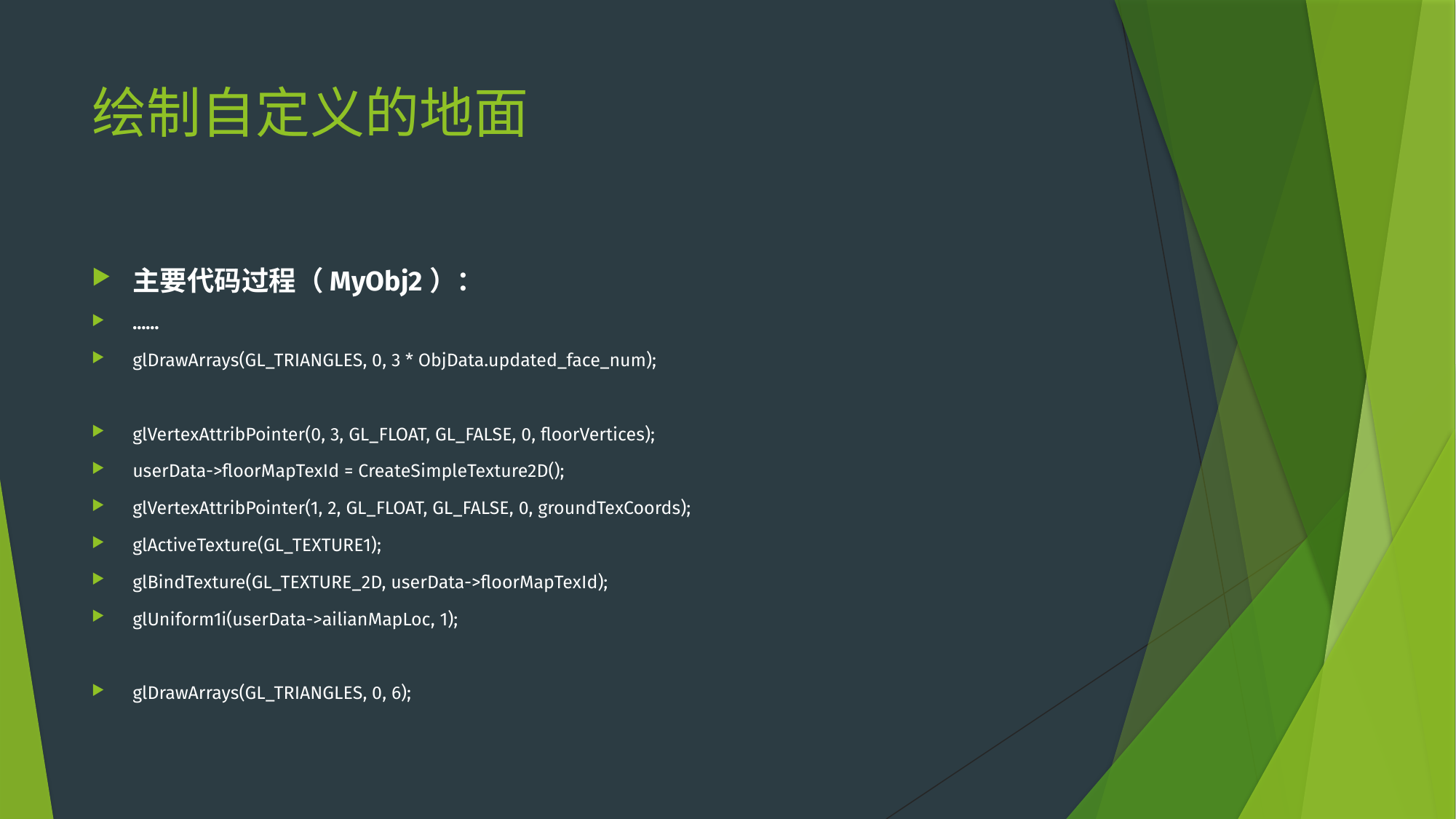

# 绘制自定义的地面
主要代码过程（MyObj2）：
……
glDrawArrays(GL_TRIANGLES, 0, 3 * ObjData.updated_face_num);

glVertexAttribPointer(0, 3, GL_FLOAT, GL_FALSE, 0, floorVertices);
userData->floorMapTexId = CreateSimpleTexture2D();
glVertexAttribPointer(1, 2, GL_FLOAT, GL_FALSE, 0, groundTexCoords);
glActiveTexture(GL_TEXTURE1);
glBindTexture(GL_TEXTURE_2D, userData->floorMapTexId);
glUniform1i(userData->ailianMapLoc, 1);

glDrawArrays(GL_TRIANGLES, 0, 6);